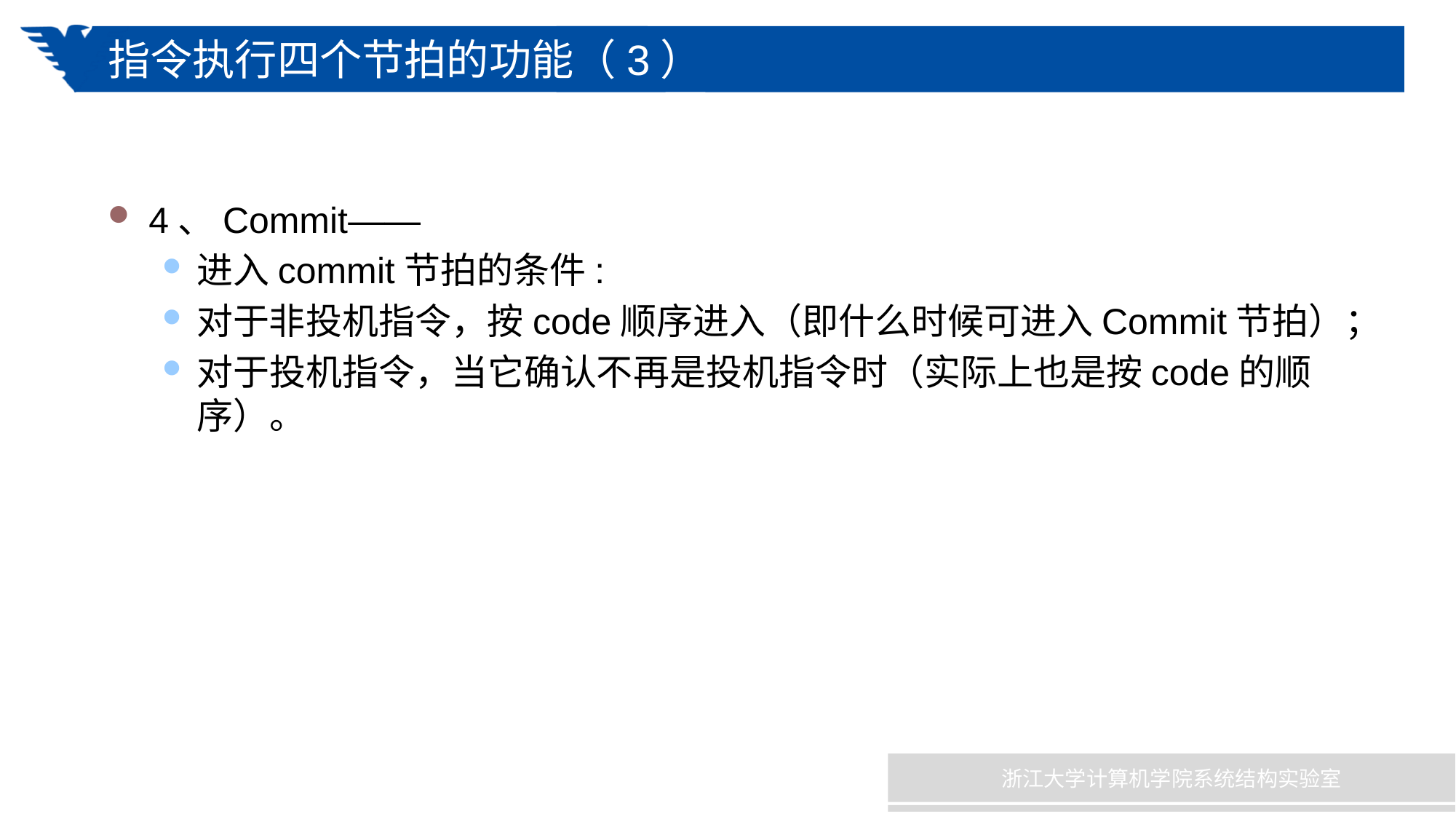

# 指令执行四个节拍的功能（3）
4、Commit——
进入commit节拍的条件:
对于非投机指令，按code顺序进入（即什么时候可进入Commit节拍）；
对于投机指令，当它确认不再是投机指令时（实际上也是按code的顺序）。